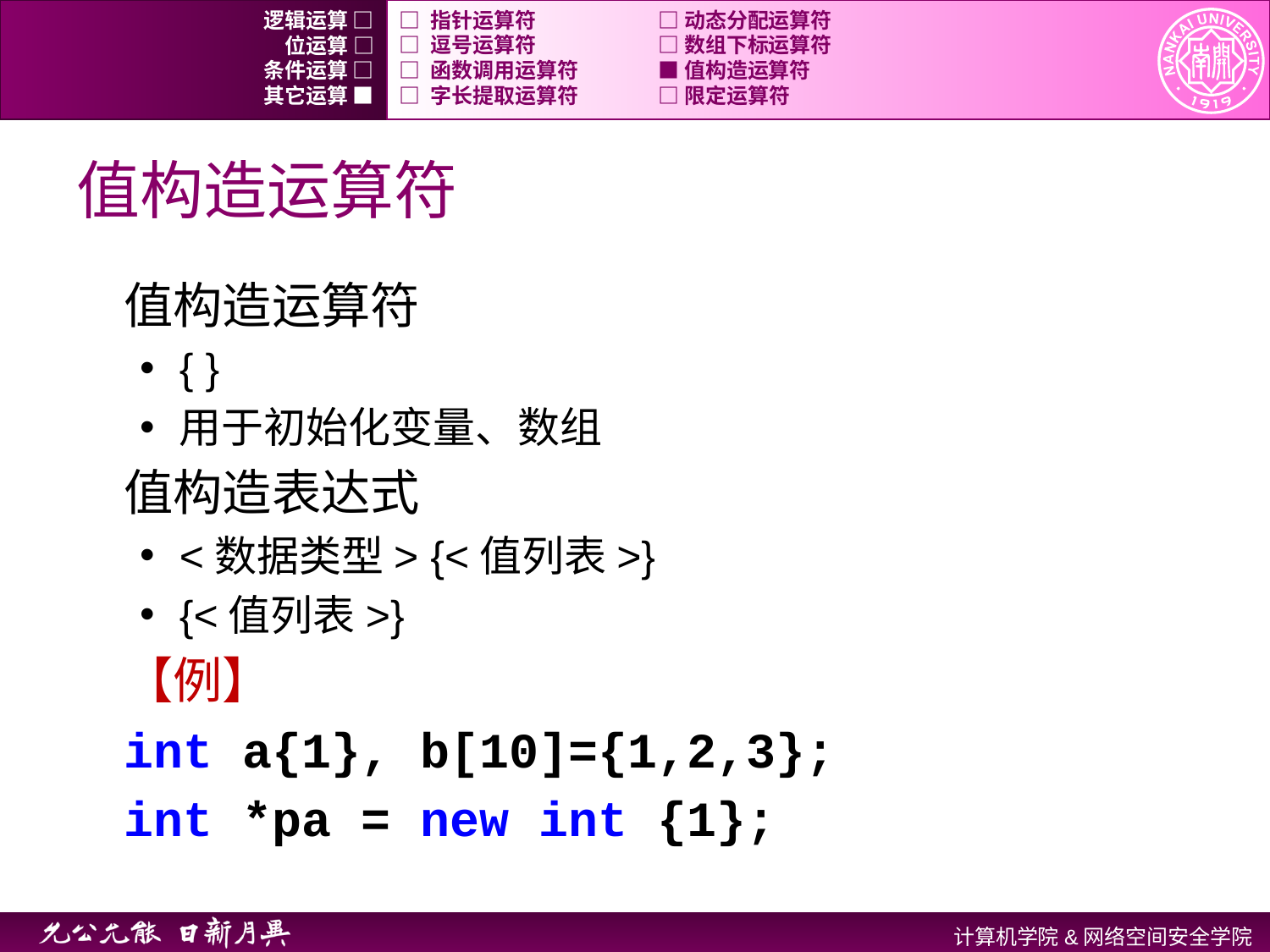

逻辑运算 □
□ 指针运算符	 □ 动态分配运算符
位运算 □
□ 逗号运算符	 □ 数组下标运算符
条件运算 □
□ 函数调用运算符	 ■ 值构造运算符
其它运算 ■
□ 字长提取运算符	 □ 限定运算符

# 值构造运算符
值构造运算符
{ }
用于初始化变量、数组
值构造表达式
<数据类型> {<值列表>}
{<值列表>}
【例】
int a{1}, b[10]={1,2,3};
int *pa = new int {1};